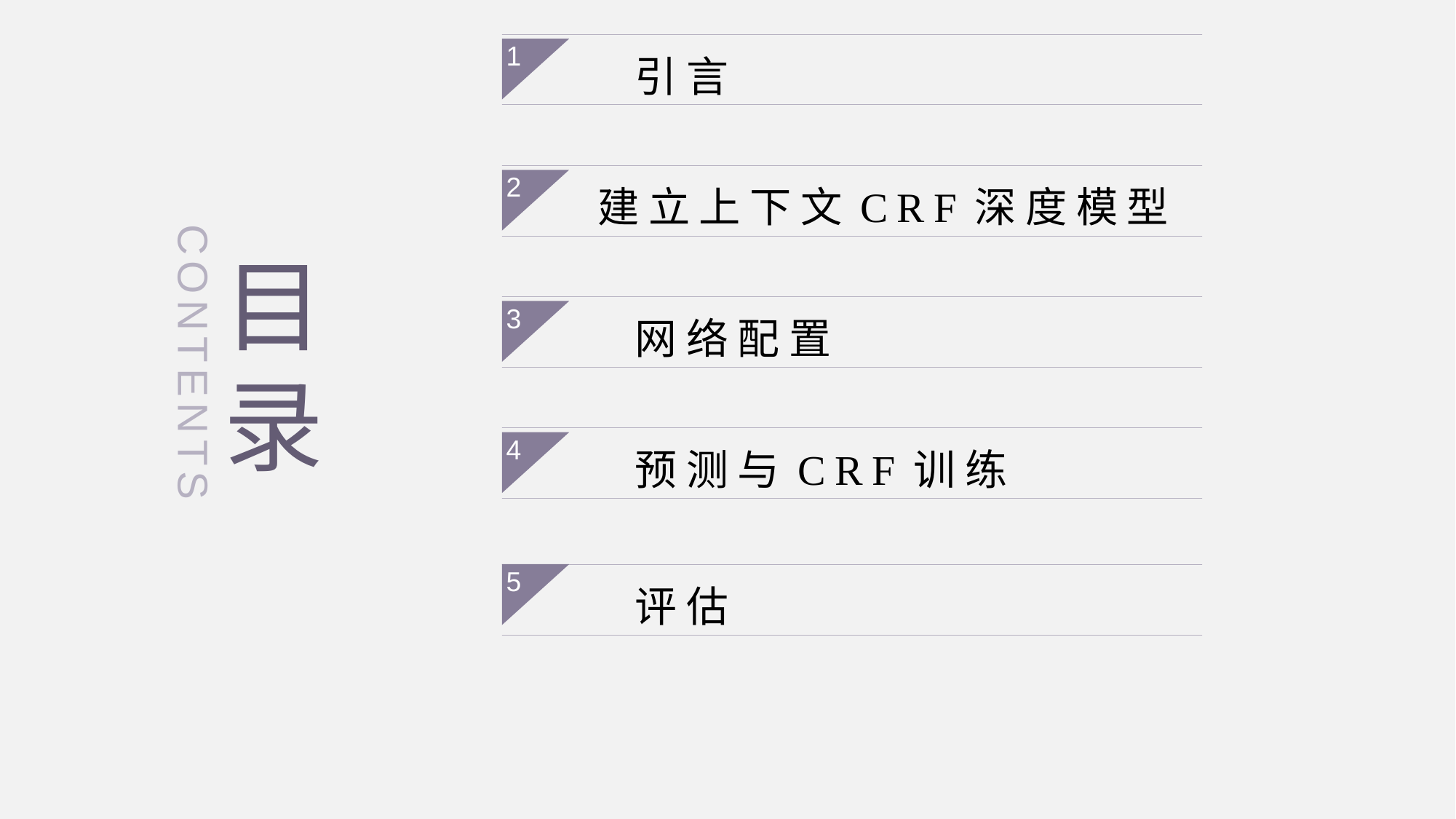

引言
1
 建立上下文CRF深度模型
2
   网络配置
3
   预测与CRF训练
4
目
录
CONTENTS
   评估
5